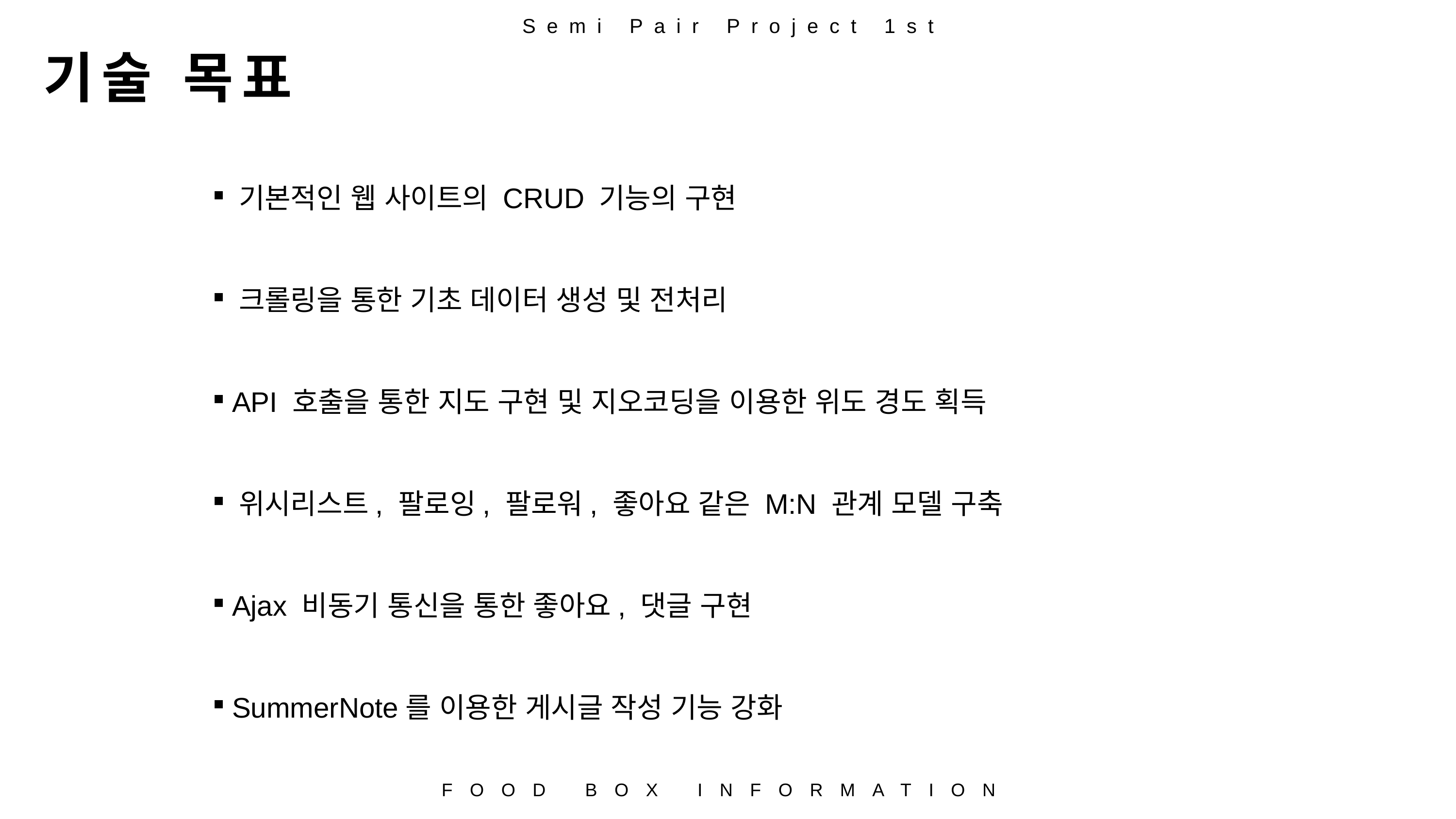

Semi Pair Project 1st
기술 목표
 기본적인 웹 사이트의 CRUD 기능의 구현

 크롤링을 통한 기초 데이터 생성 및 전처리

 API 호출을 통한 지도 구현 및 지오코딩을 이용한 위도 경도 획득

 위시리스트, 팔로잉, 팔로워, 좋아요 같은 M:N 관계 모델 구축

 Ajax 비동기 통신을 통한 좋아요, 댓글 구현

 SummerNote를 이용한 게시글 작성 기능 강화
FOOD BOX INFORMATION